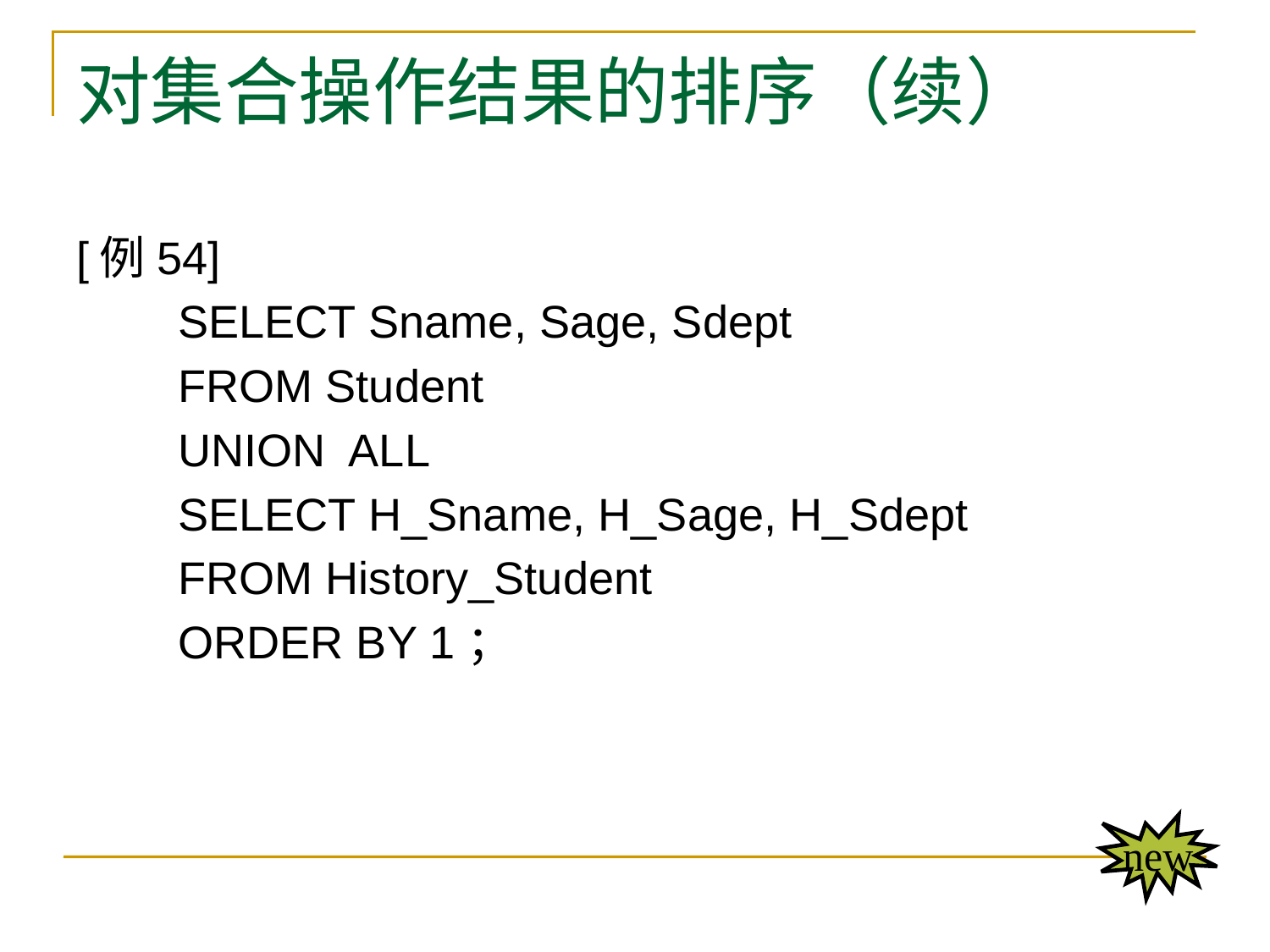

# 对集合操作结果的排序（续）
[例54]
        SELECT Sname, Sage, Sdept
        FROM Student
        UNION  ALL
        SELECT H_Sname, H_Sage, H_Sdept
        FROM History_Student
        ORDER BY 1；

new